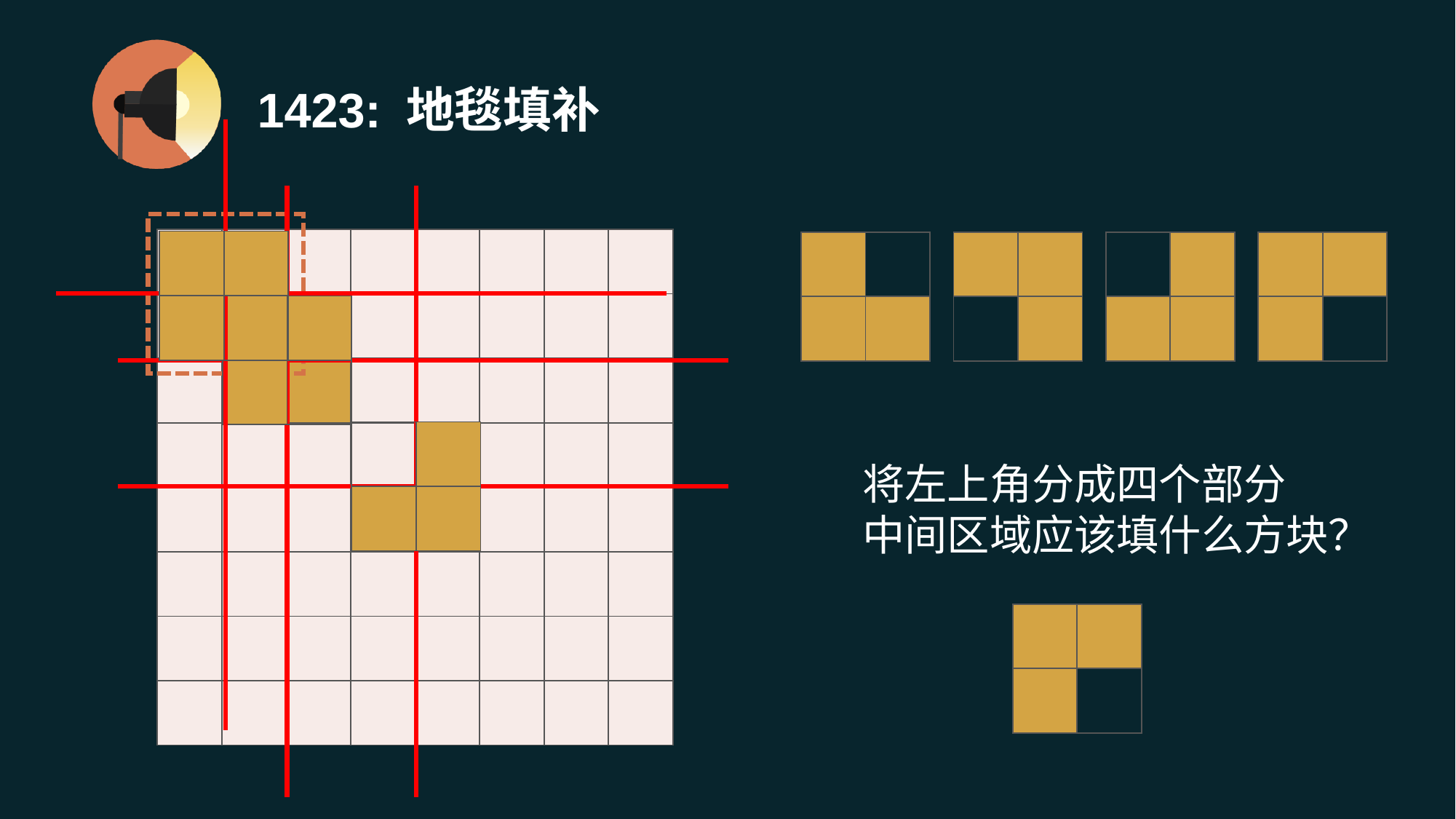

# 1423: 地毯填补

|  |  |  |  |  |  |  |  |
| --- | --- | --- | --- | --- | --- | --- | --- |
|  |  |  |  |  |  |  |  |
|  |  |  |  |  |  |  |  |
|  |  |  |  |  |  |  |  |
|  |  |  |  |  |  |  |  |
|  |  |  |  |  |  |  |  |
|  |  |  |  |  |  |  |  |
|  |  |  |  |  |  |  |  |
|  |  |
| --- | --- |
|  |  |
|  |  |
| --- | --- |
|  |  |
|  |  |
| --- | --- |
|  |  |
|  |  |
| --- | --- |
|  |  |
|  |  |
| --- | --- |
|  |  |
|  |  |
| --- | --- |
|  |  |
|  |  |
| --- | --- |
|  |  |
将左上角分成四个部分
中间区域应该填什么方块？
|  |  |
| --- | --- |
|  |  |